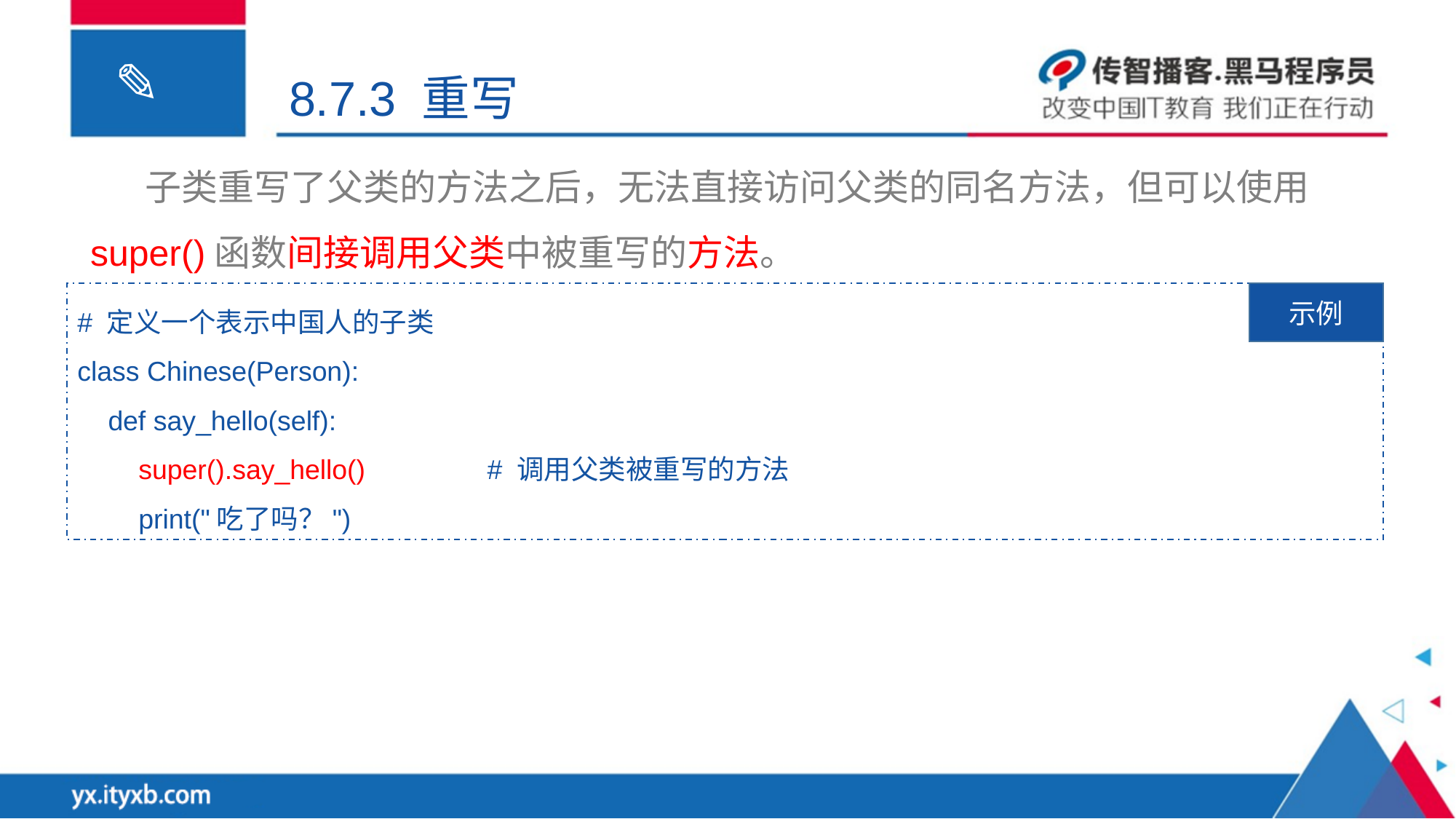

8.7.3 重写
子类重写了父类的方法之后，无法直接访问父类的同名方法，但可以使用super()函数间接调用父类中被重写的方法。
# 定义一个表示中国人的子类
class Chinese(Person):
    def say_hello(self):
        super().say_hello()                # 调用父类被重写的方法
        print("吃了吗？")
示例